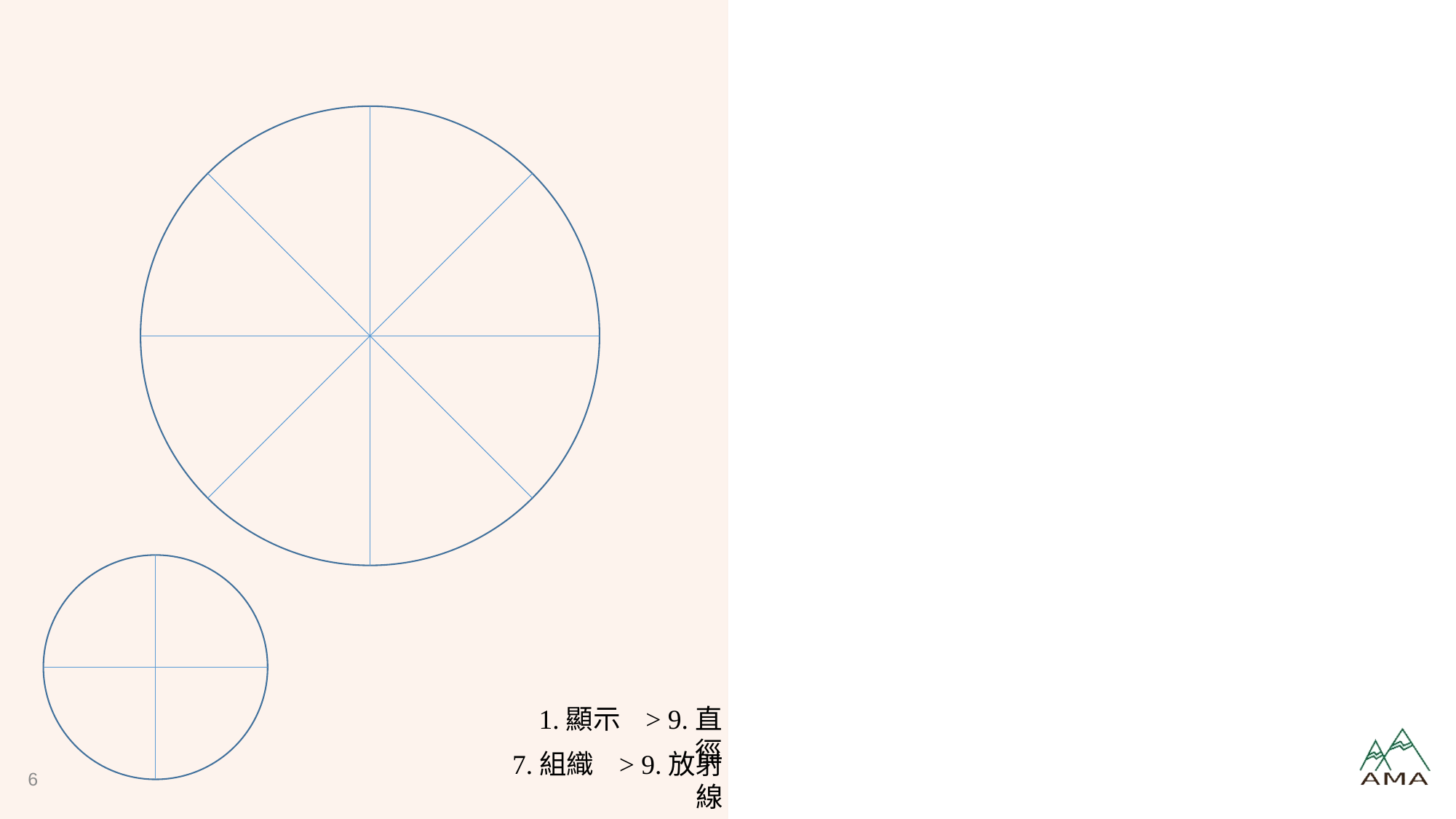

#

1.顯示   > 9.直徑
7.組織   > 9.放射線
6